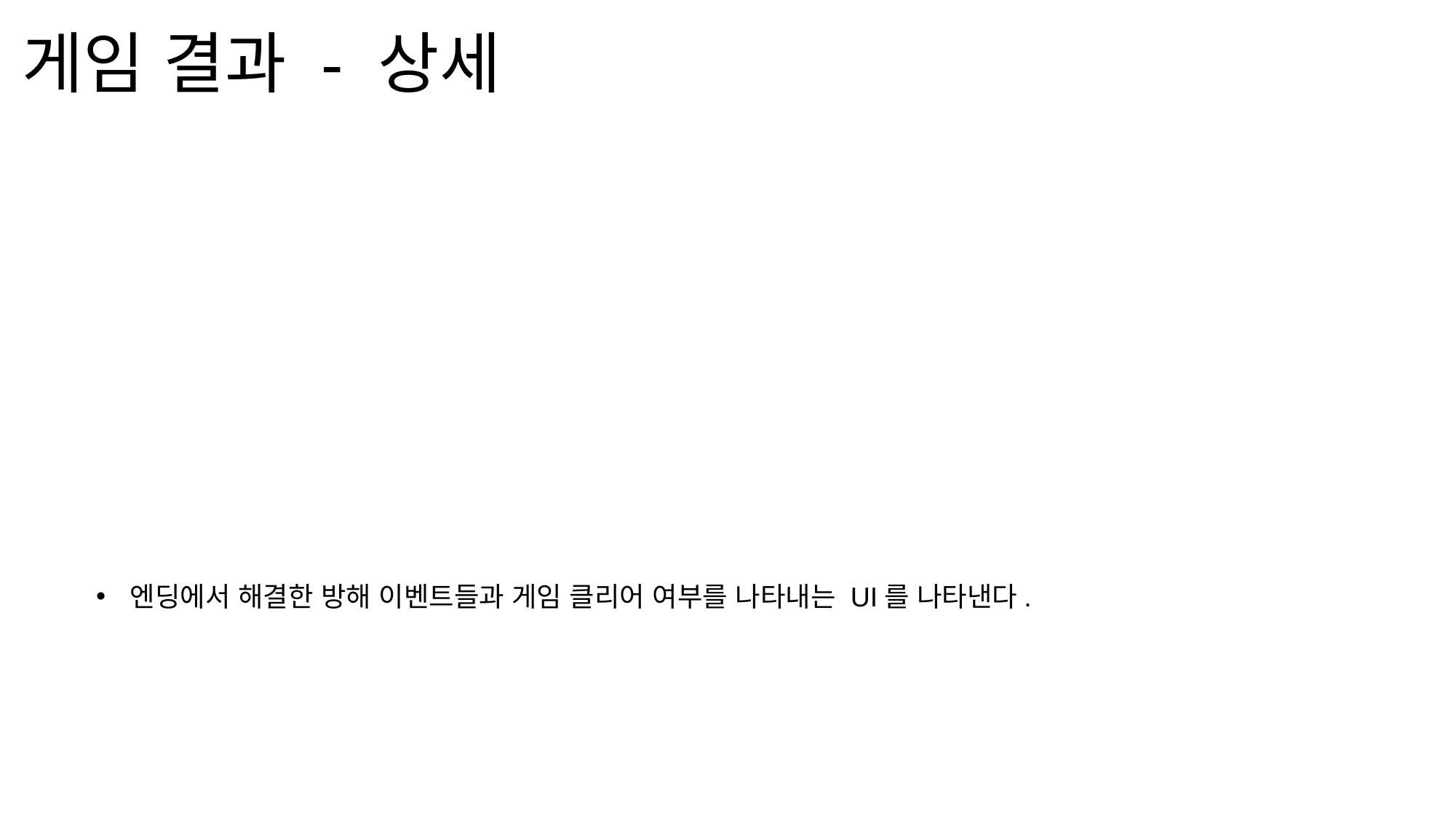

# 게임 결과 - 상세
엔딩에서 해결한 방해 이벤트들과 게임 클리어 여부를 나타내는 UI를 나타낸다.